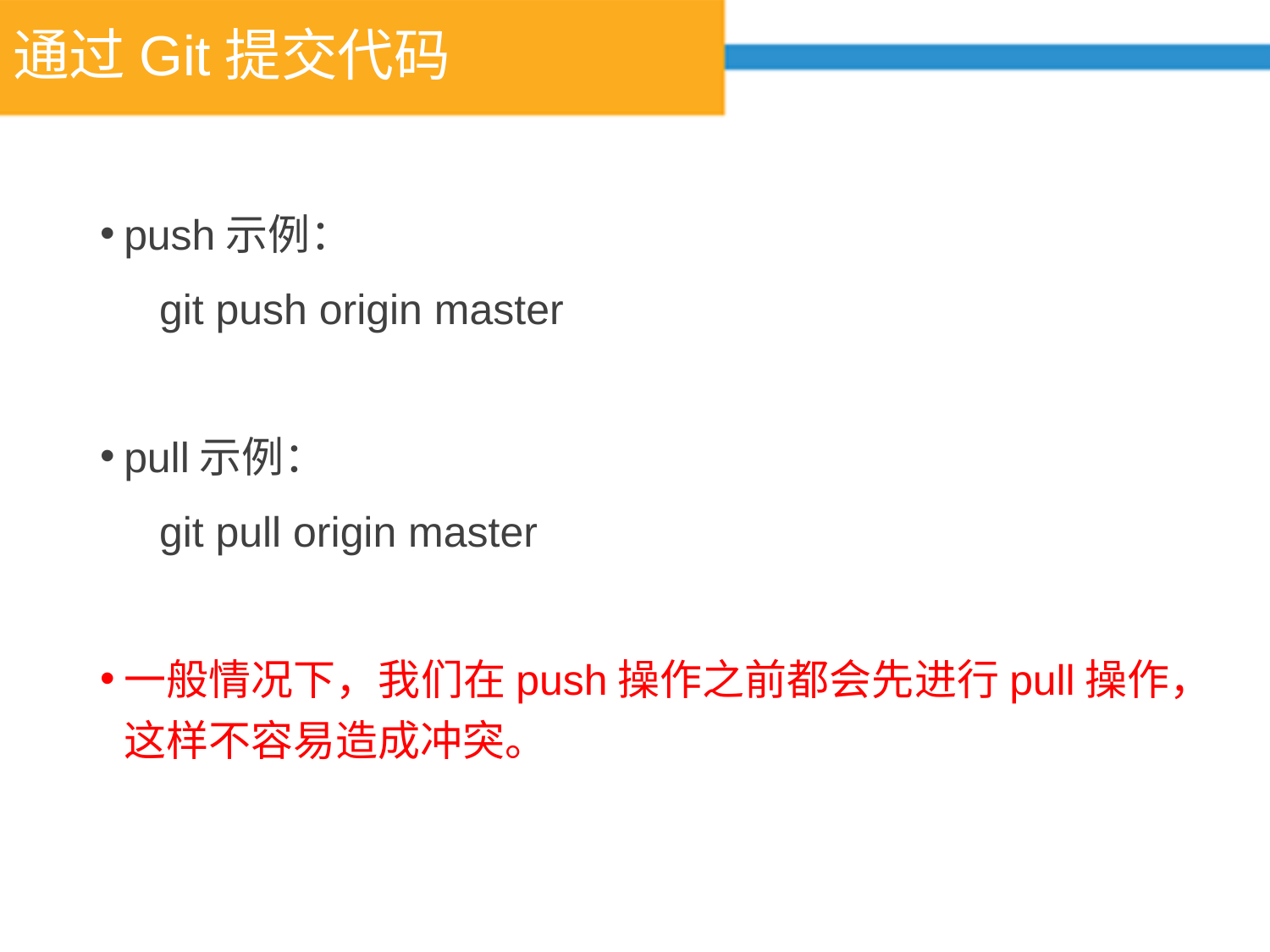

# 通过Git提交代码
push示例：
     git push origin master

pull示例：
     git pull origin master

一般情况下，我们在push操作之前都会先进行pull操作，这样不容易造成冲突。